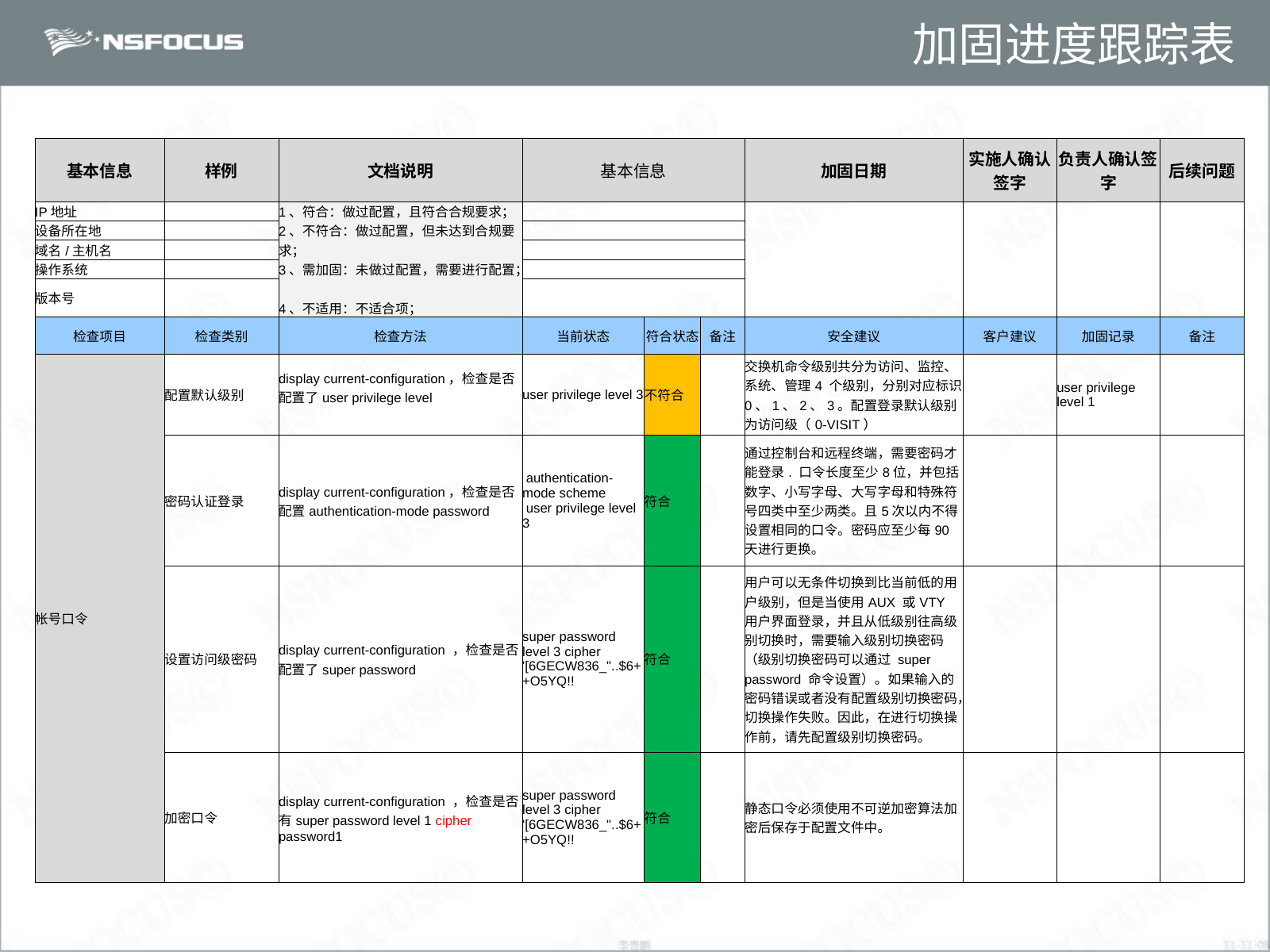

# 加固进度跟踪表
| 基本信息 | 样例 | 文档说明 | 基本信息 |  |  | 加固日期 | 实施人确认签字 | 负责人确认签字 | 后续问题 |
| --- | --- | --- | --- | --- | --- | --- | --- | --- | --- |
| IP地址 |  | 1、符合：做过配置，且符合合规要求； 2、不符合：做过配置，但未达到合规要求； 3、需加固：未做过配置，需要进行配置； 4、不适用：不适合项； |  |  |  |  |  |  |  |
| 设备所在地 |  |  |  |  |  |  |  |  |  |
| 域名/主机名 |  |  |  |  |  |  |  |  |  |
| 操作系统 |  |  |  |  |  |  |  |  |  |
| 版本号 |  |  |  |  |  |  |  |  |  |
| 检查项目 | 检查类别 | 检查方法 | 当前状态 | 符合状态 | 备注 | 安全建议 | 客户建议 | 加固记录 | 备注 |
| 帐号口令 | 配置默认级别 | display current-configuration，检查是否配置了user privilege level | user privilege level 3 | 不符合 |  | 交换机命令级别共分为访问、监控、系统、管理4 个级别，分别对应标识0、1、2、3。配置登录默认级别为访问级（0-VISIT） |  | user privilege level 1 |  |
|  | 密码认证登录 | display current-configuration，检查是否配置authentication-mode password | authentication-mode scheme user privilege level 3 | 符合 |  | 通过控制台和远程终端，需要密码才能登录. 口令长度至少8位，并包括数字、小写字母、大写字母和特殊符号四类中至少两类。且5次以内不得设置相同的口令。密码应至少每90天进行更换。 |  |  |  |
|  | 设置访问级密码 | display current-configuration ，检查是否配置了super password | super password level 3 cipher '[6GECW836\_"..$6++O5YQ!! | 符合 |  | 用户可以无条件切换到比当前低的用户级别，但是当使用AUX 或VTY 用户界面登录，并且从低级别往高级别切换时，需要输入级别切换密码（级别切换密码可以通过 super password 命令设置）。如果输入的密码错误或者没有配置级别切换密码，切换操作失败。因此，在进行切换操作前，请先配置级别切换密码。 |  |  |  |
|  | 加密口令 | display current-configuration ，检查是否有super password level 1 cipher password1 | super password level 3 cipher '[6GECW836\_"..$6++O5YQ!! | 符合 |  | 静态口令必须使用不可逆加密算法加密后保存于配置文件中。 |  |  |  |